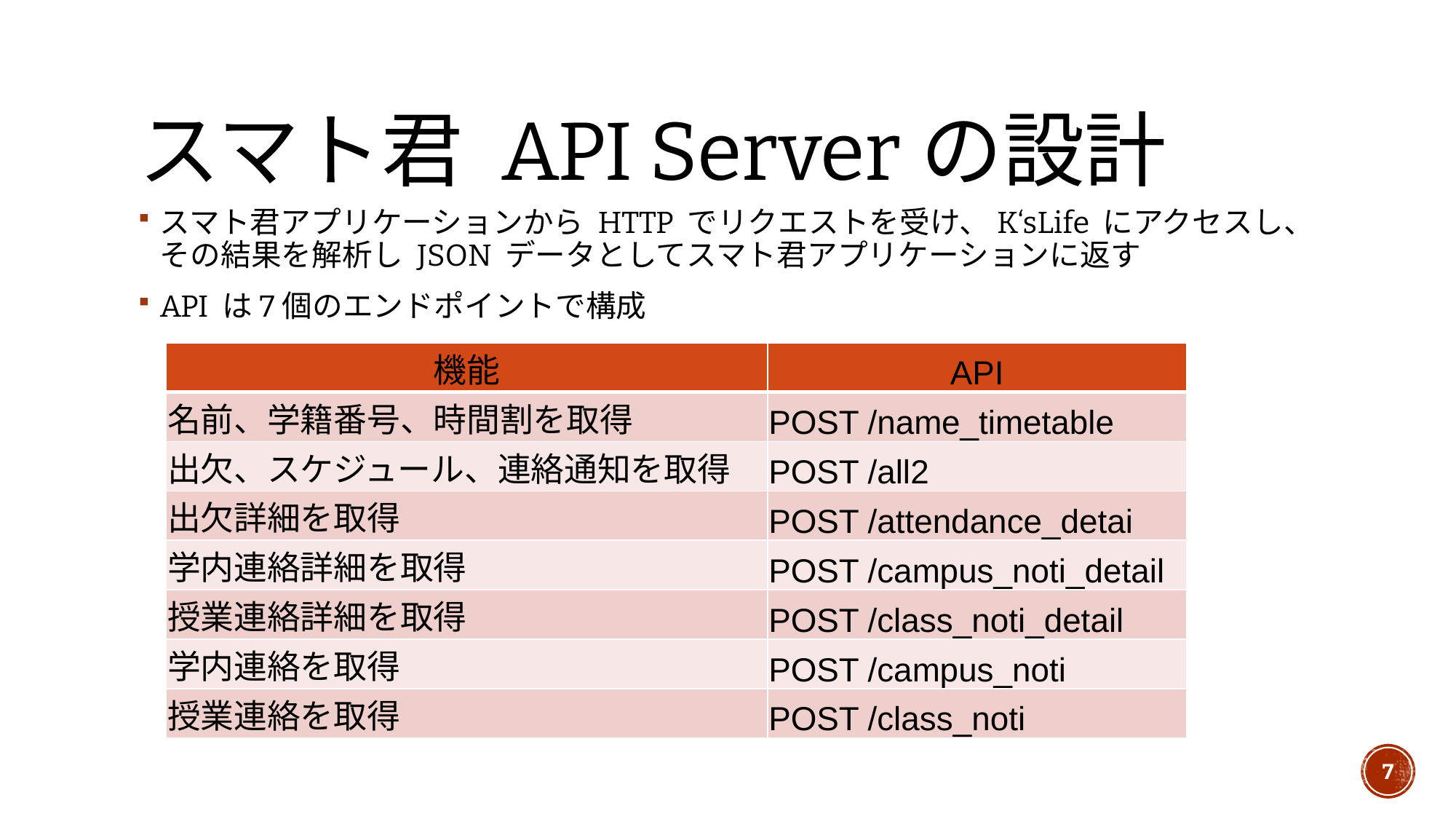

# スマト君 API Serverの設計
スマト君アプリケーションから HTTP でリクエストを受け、K‘sLife にアクセスし、その結果を解析し JSON データとしてスマト君アプリケーションに返す
API は7個のエンドポイントで構成

| 機能 | API |
| --- | --- |
| 名前、学籍番号、時間割を取得 | POST /name\_timetable |
| 出欠、スケジュール、連絡通知を取得 | POST /all2 |
| 出欠詳細を取得 | POST /attendance\_detai |
| 学内連絡詳細を取得 | POST /campus\_noti\_detail |
| 授業連絡詳細を取得 | POST /class\_noti\_detail |
| 学内連絡を取得 | POST /campus\_noti |
| 授業連絡を取得 | POST /class\_noti |
7